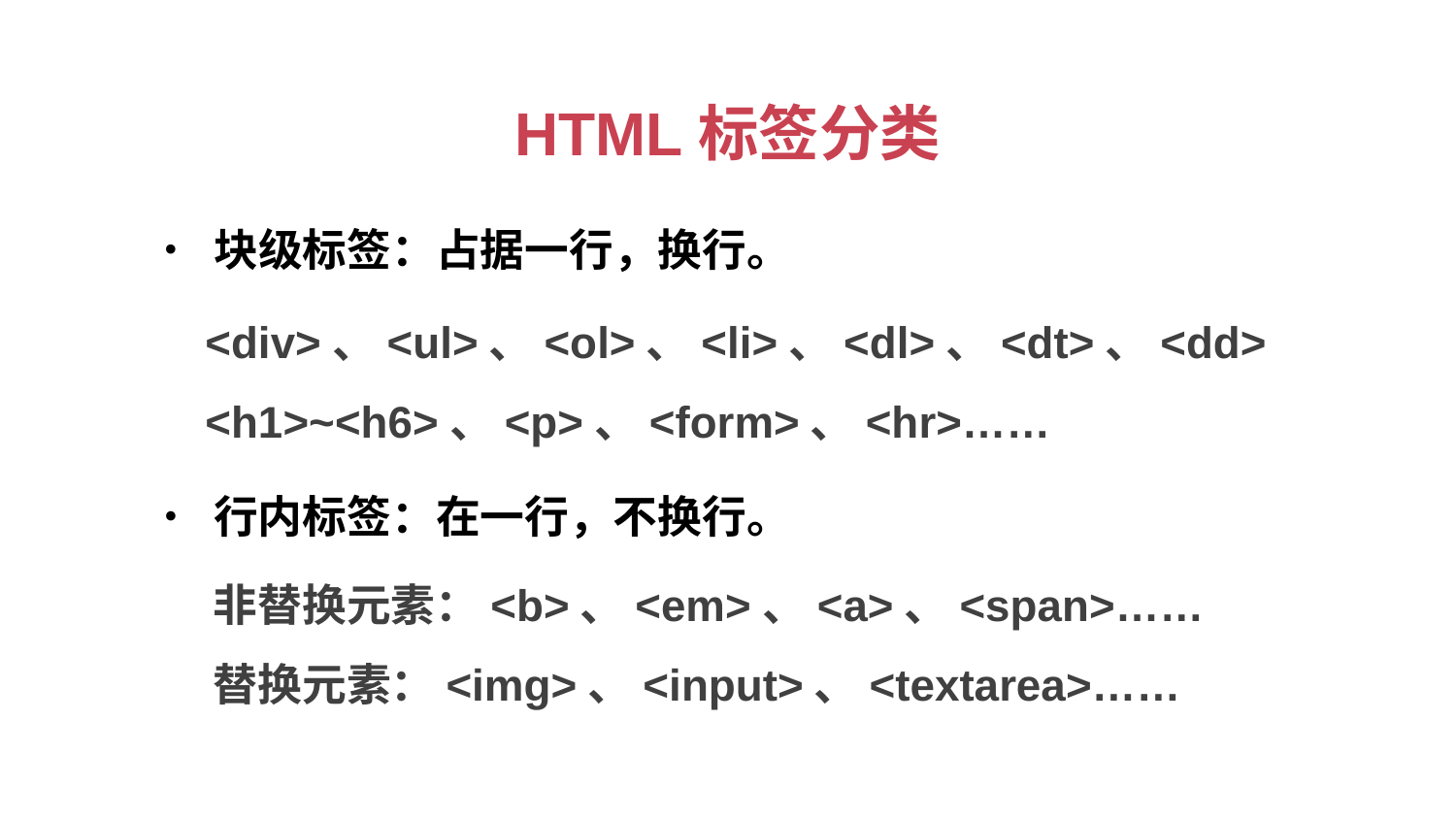

HTML标签分类
• 块级标签：占据一行，换行。
<div>、<ul>、<ol>、<li>、<dl>、<dt>、<dd>

<h1>~<h6>、<p>、<form>、<hr>……
• 行内标签：在一行，不换行。
非替换元素：<b>、<em>、<a>、<span>……

替换元素：<img>、<input>、<textarea>……